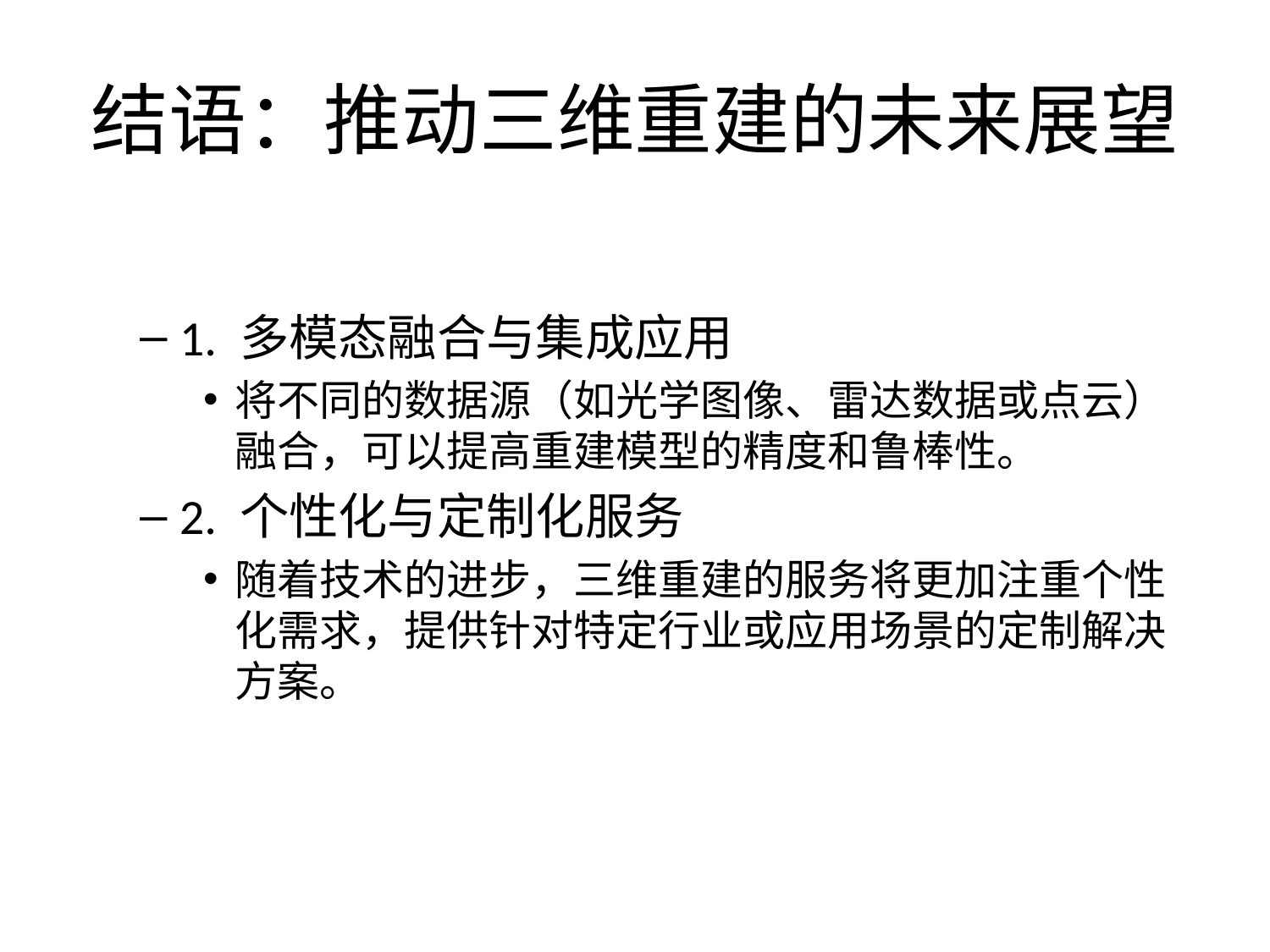

# 结语：推动三维重建的未来展望

1. 多模态融合与集成应用
将不同的数据源（如光学图像、雷达数据或点云）融合，可以提高重建模型的精度和鲁棒性。
2. 个性化与定制化服务
随着技术的进步，三维重建的服务将更加注重个性化需求，提供针对特定行业或应用场景的定制解决方案。